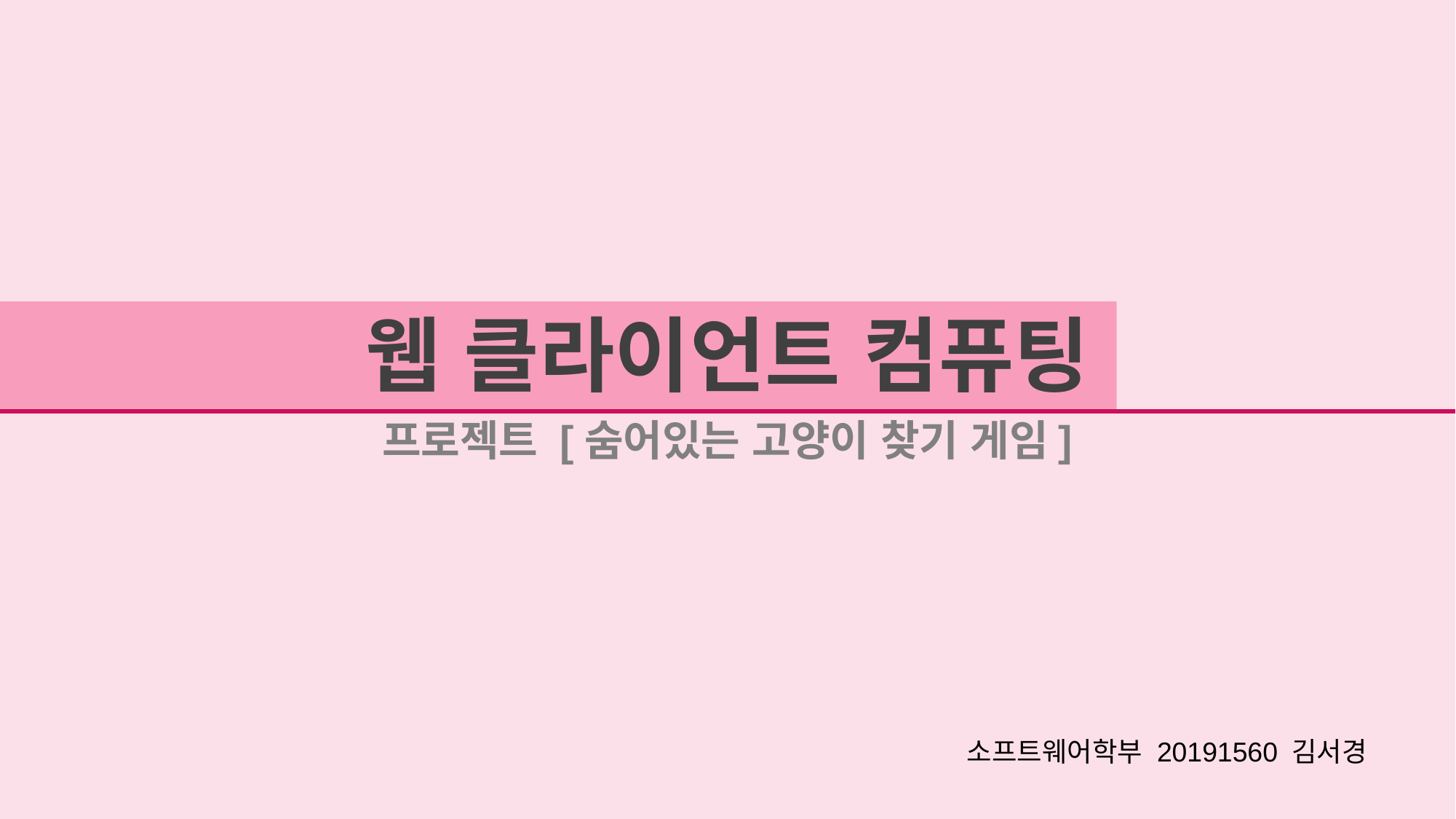

웹 클라이언트 컴퓨팅
# 프로젝트 [숨어있는 고양이 찾기 게임]
소프트웨어학부 20191560 김서경